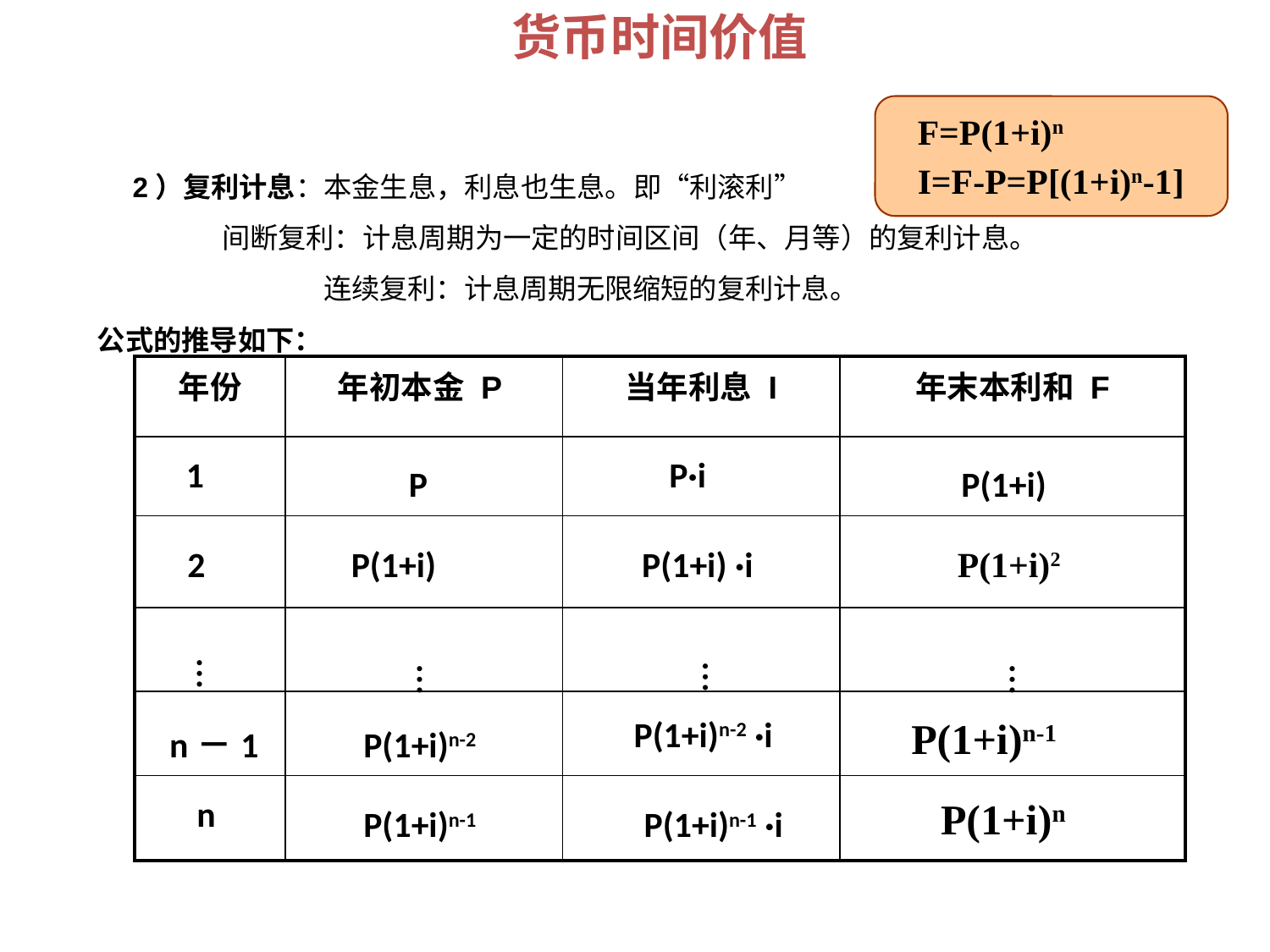

货币时间价值

2）复利计息：本金生息，利息也生息。即“利滚利”
             间断复利：计息周期为一定的时间区间（年、月等）的复利计息。
                             连续复利：计息周期无限缩短的复利计息。

F=P(1+i)n
I=F-P=P[(1+i)n-1]
公式的推导如下：
| 年份 | 年初本金 P | 当年利息 I | 年末本利和 F |
| --- | --- | --- | --- |
|  |  |  |  |
|  |  |  |  |
|  |  |  |  |
|  |  |  |  |
|  |  |  |  |
 1
P·i
P
P(1+i)
2
P(1+i)
P(1+i) ·i
P(1+i)2

…
…
…
…
P(1+i)n-2 ·i
P(1+i)n-1
n－1
P(1+i)n-2
 n
P(1+i)n
P(1+i)n-1
P(1+i)n-1 ·i